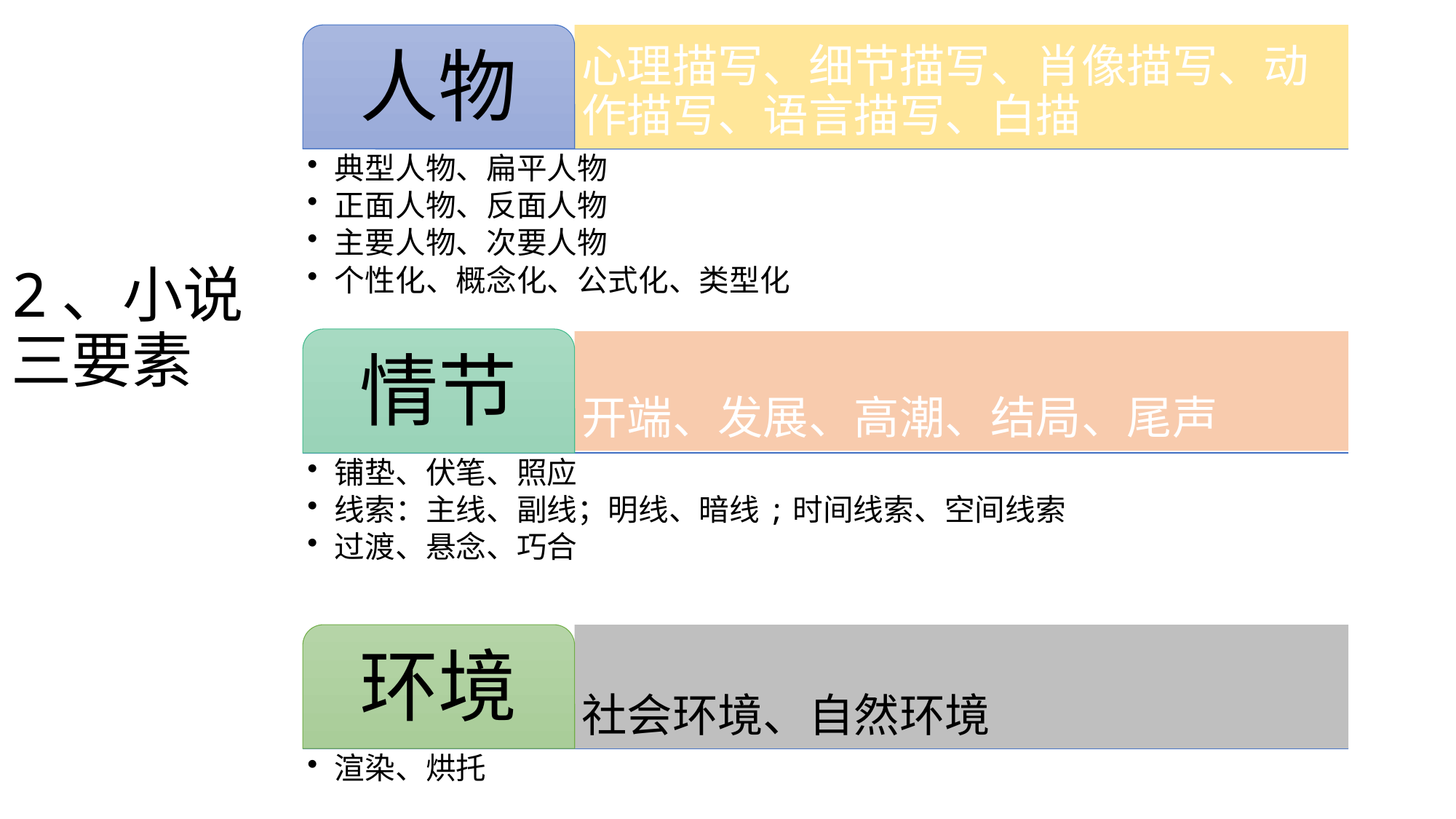

心理描写、细节描写、肖像描写、动作描写、语言描写、白描
人物
典型人物、扁平人物
正面人物、反面人物
主要人物、次要人物
个性化、概念化、公式化、类型化
开端、发展、高潮、结局、尾声
情节
铺垫、伏笔、照应
线索：主线、副线；明线、暗线;时间线索、空间线索
过渡、悬念、巧合
社会环境、自然环境
环境
渲染、烘托
2、小说三要素